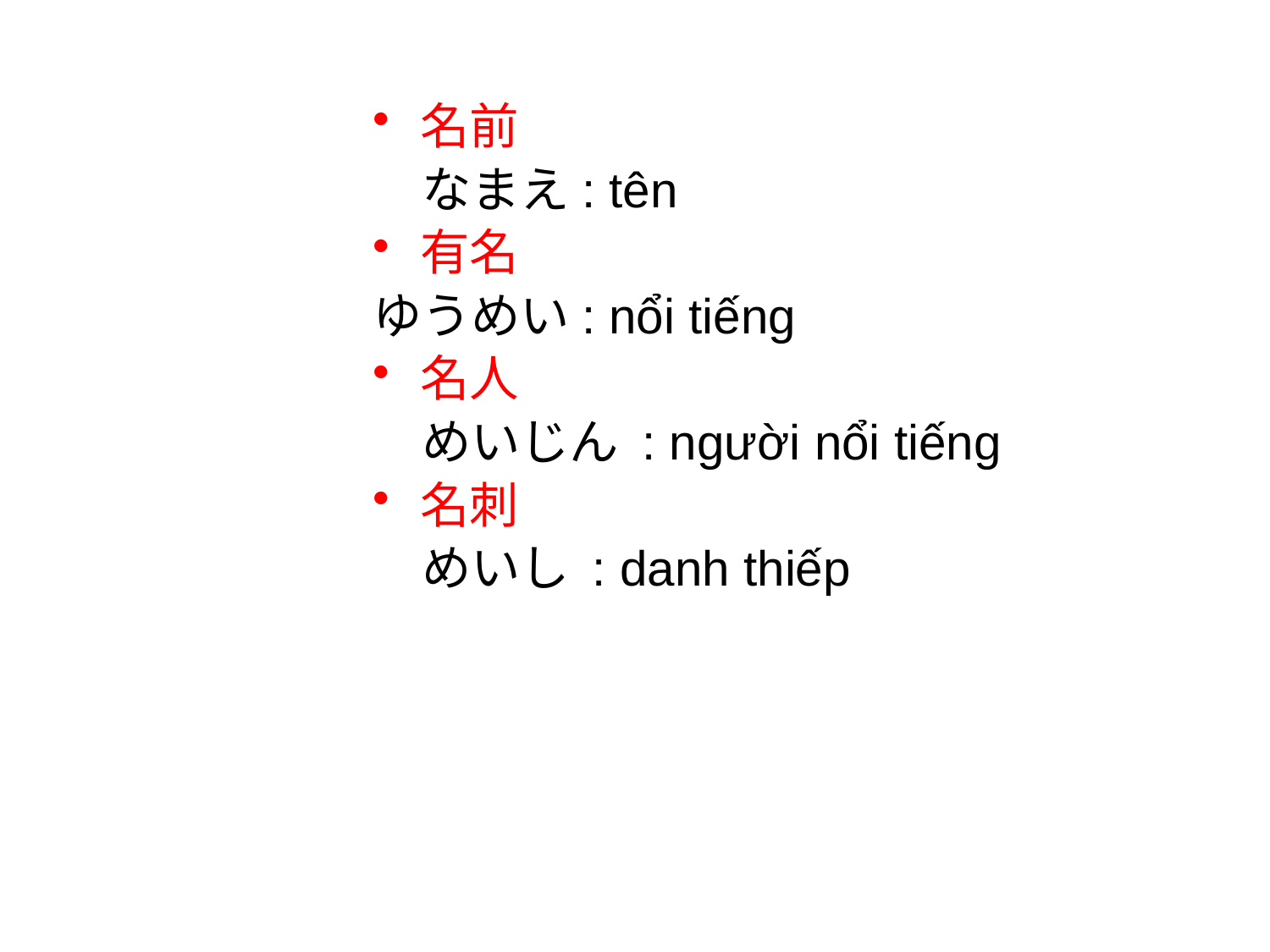

名前
　なまえ: tên
有名
ゆうめい: nổi tiếng
名人
　めいじん : người nổi tiếng
名刺
　めいし : danh thiếp